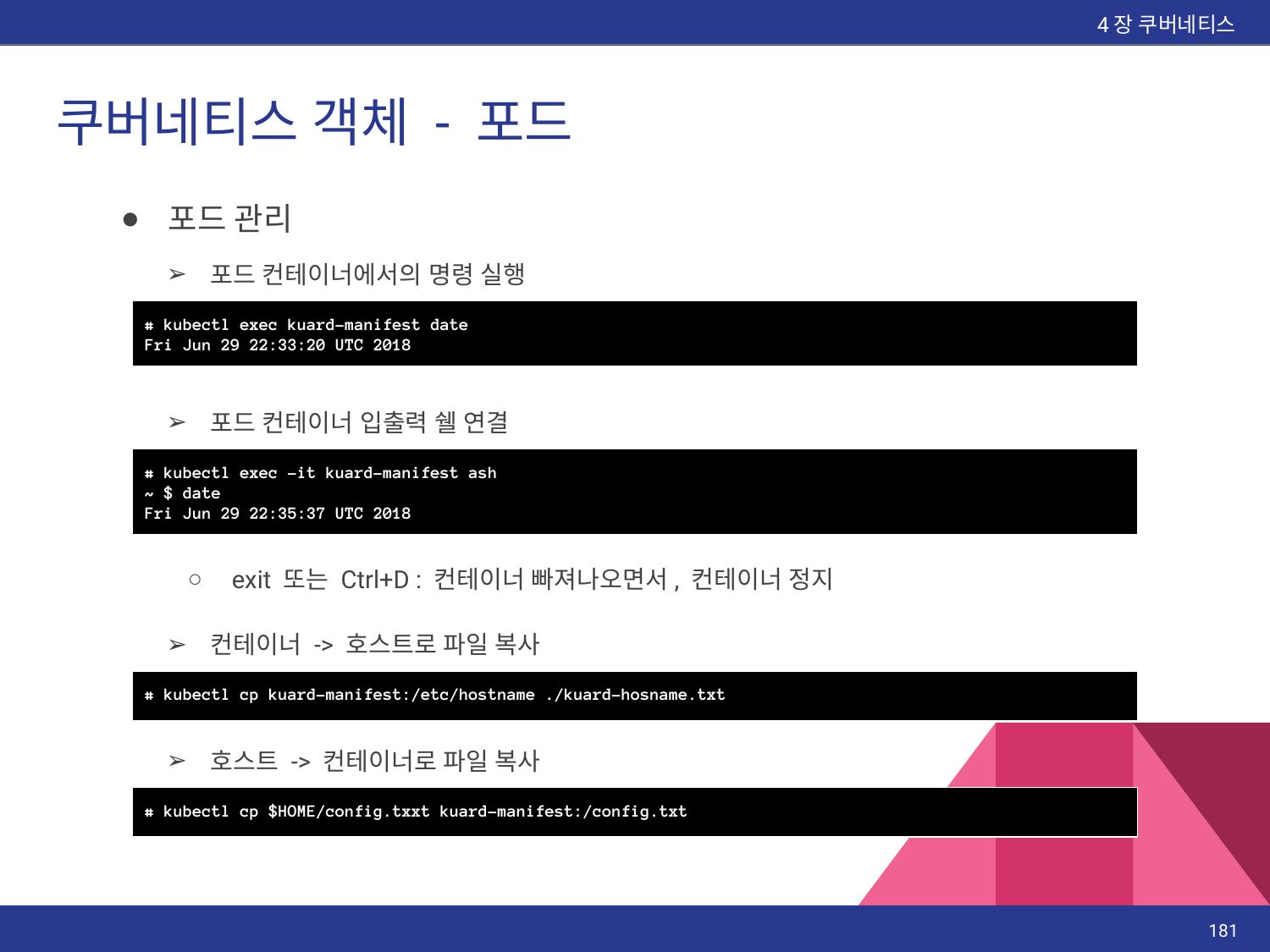

4장 쿠버네티스

# 쿠버네티스 객체 - 포드
포드 관리
포드 컨테이너에서의 명령 실행
| # kubectl exec kuard-manifest date Fri Jun 29 22:33:20 UTC 2018 |
| --- |
포드 컨테이너 입출력 쉘 연결
| # kubectl exec -it kuard-manifest ash ~ $ date Fri Jun 29 22:35:37 UTC 2018 |
| --- |
exit 또는 Ctrl+D : 컨테이너 빠져나오면서, 컨테이너 정지

컨테이너 -> 호스트로 파일 복사
| # kubectl cp kuard-manifest:/etc/hostname ./kuard-hosname.txt |
| --- |
호스트 -> 컨테이너로 파일 복사
| # kubectl cp $HOME/config.txxt kuard-manifest:/config.txt |
| --- |
181